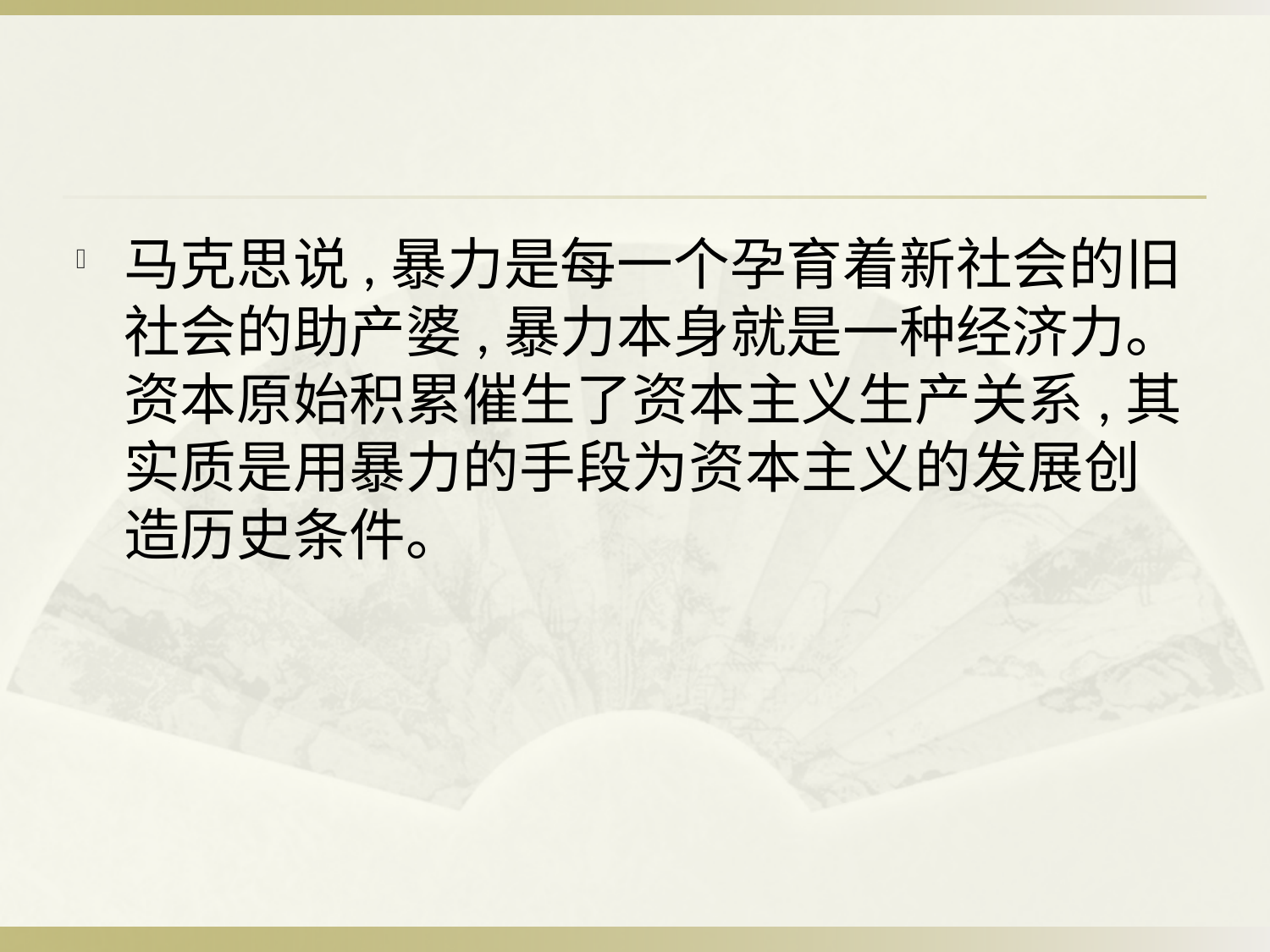

#
马克思说,暴力是每一个孕育着新社会的旧社会的助产婆,暴力本身就是一种经济力。资本原始积累催生了资本主义生产关系,其实质是用暴力的手段为资本主义的发展创造历史条件。